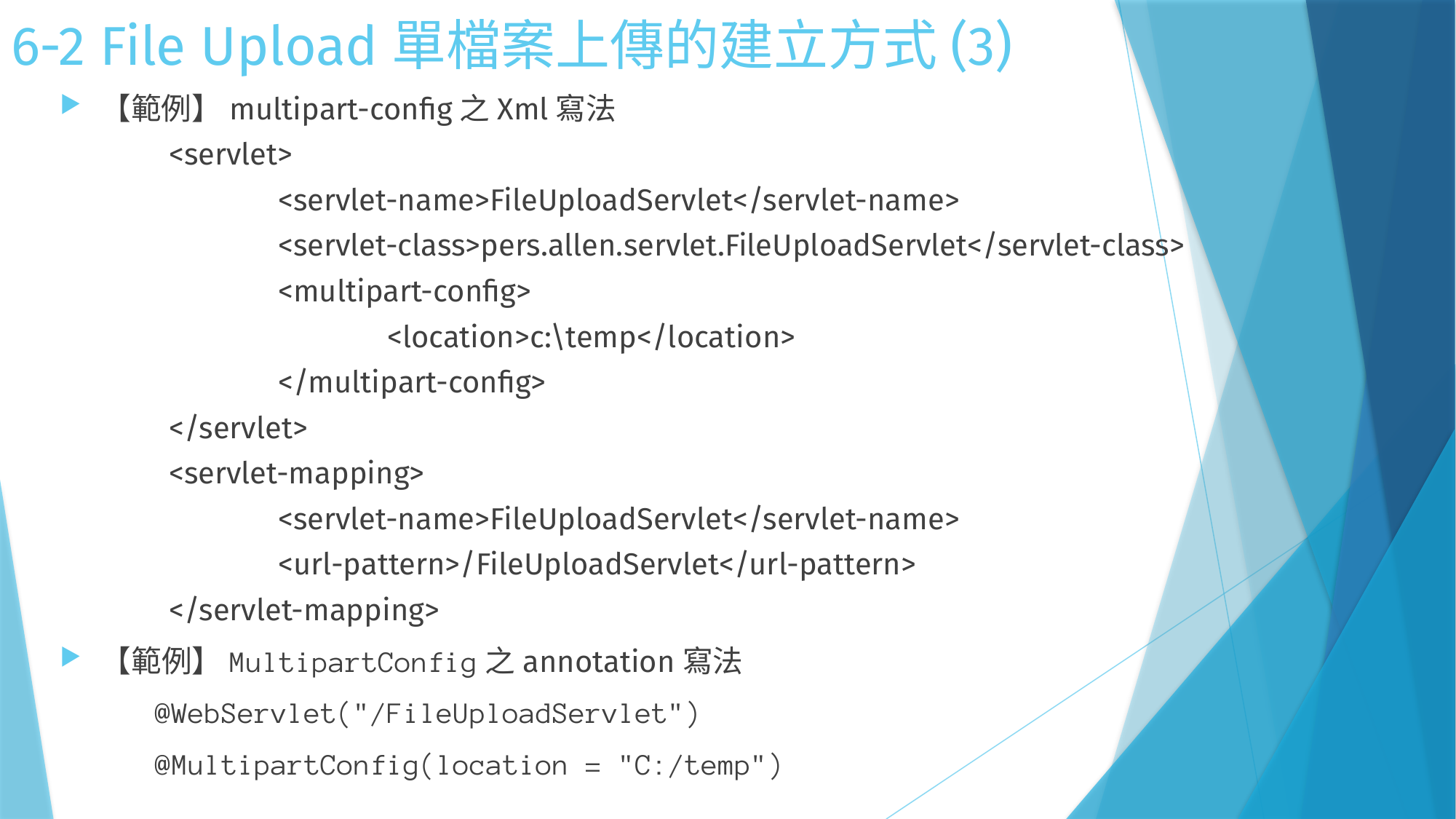

# 6-2 File Upload單檔案上傳的建立方式(3)
【範例】multipart-config之Xml寫法
	<servlet>
		<servlet-name>FileUploadServlet</servlet-name>
		<servlet-class>pers.allen.servlet.FileUploadServlet</servlet-class>
		<multipart-config>
			<location>c:\temp</location>
		</multipart-config>
	</servlet>
	<servlet-mapping>
		<servlet-name>FileUploadServlet</servlet-name>
		<url-pattern>/FileUploadServlet</url-pattern>
	</servlet-mapping>
【範例】MultipartConfig之annotation寫法
@WebServlet("/FileUploadServlet")
@MultipartConfig(location = "C:/temp")